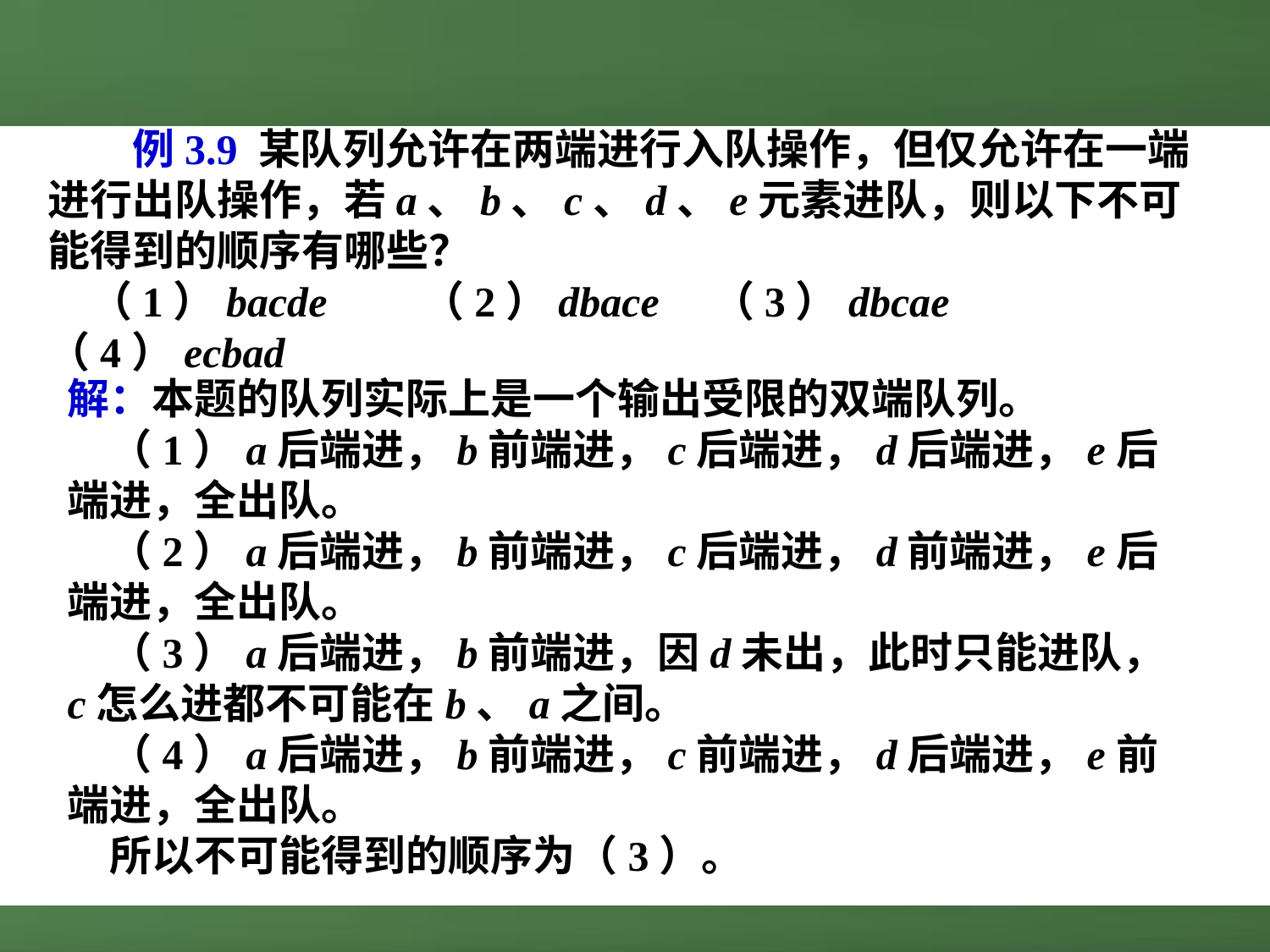

例3.9 某队列允许在两端进行入队操作，但仅允许在一端进行出队操作，若a、b、c、d、e元素进队，则以下不可能得到的顺序有哪些？
　（1）bacde　　（2）dbace　（3）dbcae　　（4）ecbad
解：本题的队列实际上是一个输出受限的双端队列。
　（1）a后端进，b前端进，c后端进，d后端进，e后端进，全出队。
　（2）a后端进，b前端进，c后端进，d前端进，e后端进，全出队。
　（3）a后端进，b前端进，因d未出，此时只能进队，c怎么进都不可能在b、a之间。
　（4）a后端进，b前端进，c前端进，d后端进，e前端进，全出队。
　所以不可能得到的顺序为（3）。